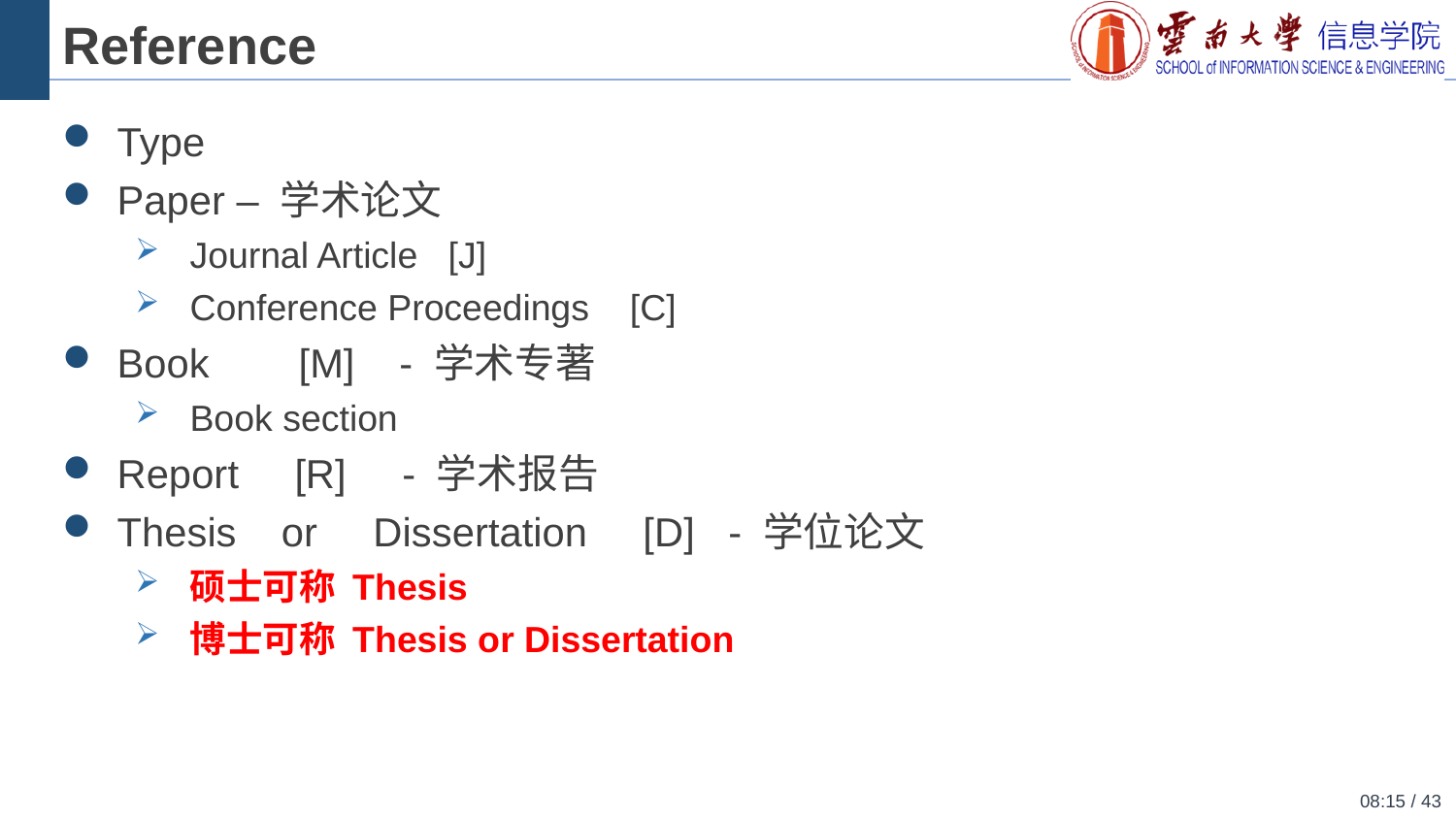

# Reference
Type
Paper – 学术论文
Journal Article   [J]
Conference Proceedings    [C]
Book        [M]    - 学术专著
Book section
Report     [R]     - 学术报告
Thesis    or     Dissertation     [D]   - 学位论文
硕士可称 Thesis
博士可称 Thesis or Dissertation